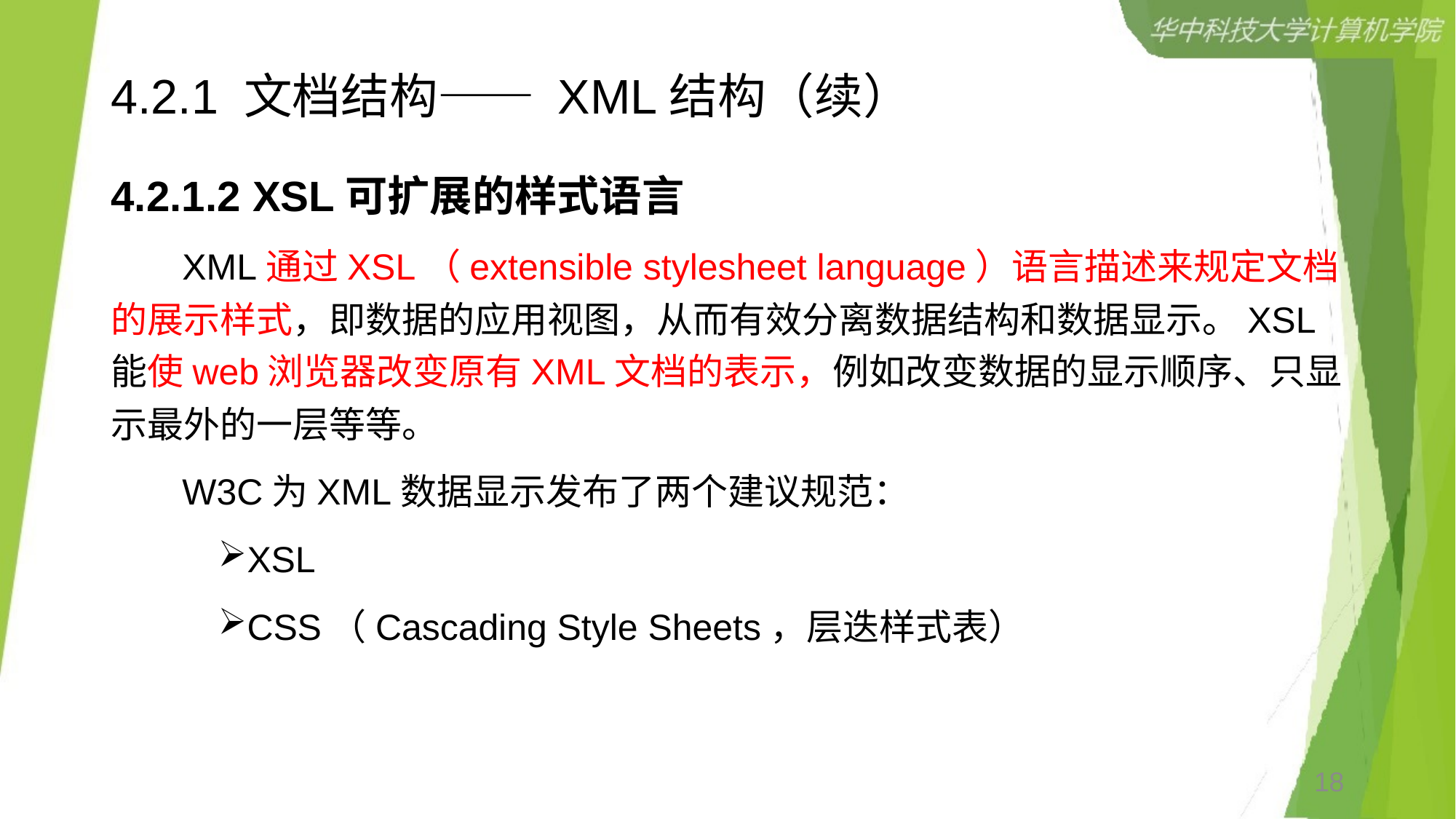

# 4.2.1 文档结构—— XML结构（续）
4.2.1.2 XSL可扩展的样式语言
       XML通过XSL（extensible stylesheet language）语言描述来规定文档的展示样式，即数据的应用视图，从而有效分离数据结构和数据显示。XSL能使web浏览器改变原有XML文档的表示，例如改变数据的显示顺序、只显示最外的一层等等。
       W3C为XML数据显示发布了两个建议规范：
XSL
CSS（Cascading Style Sheets，层迭样式表）
18